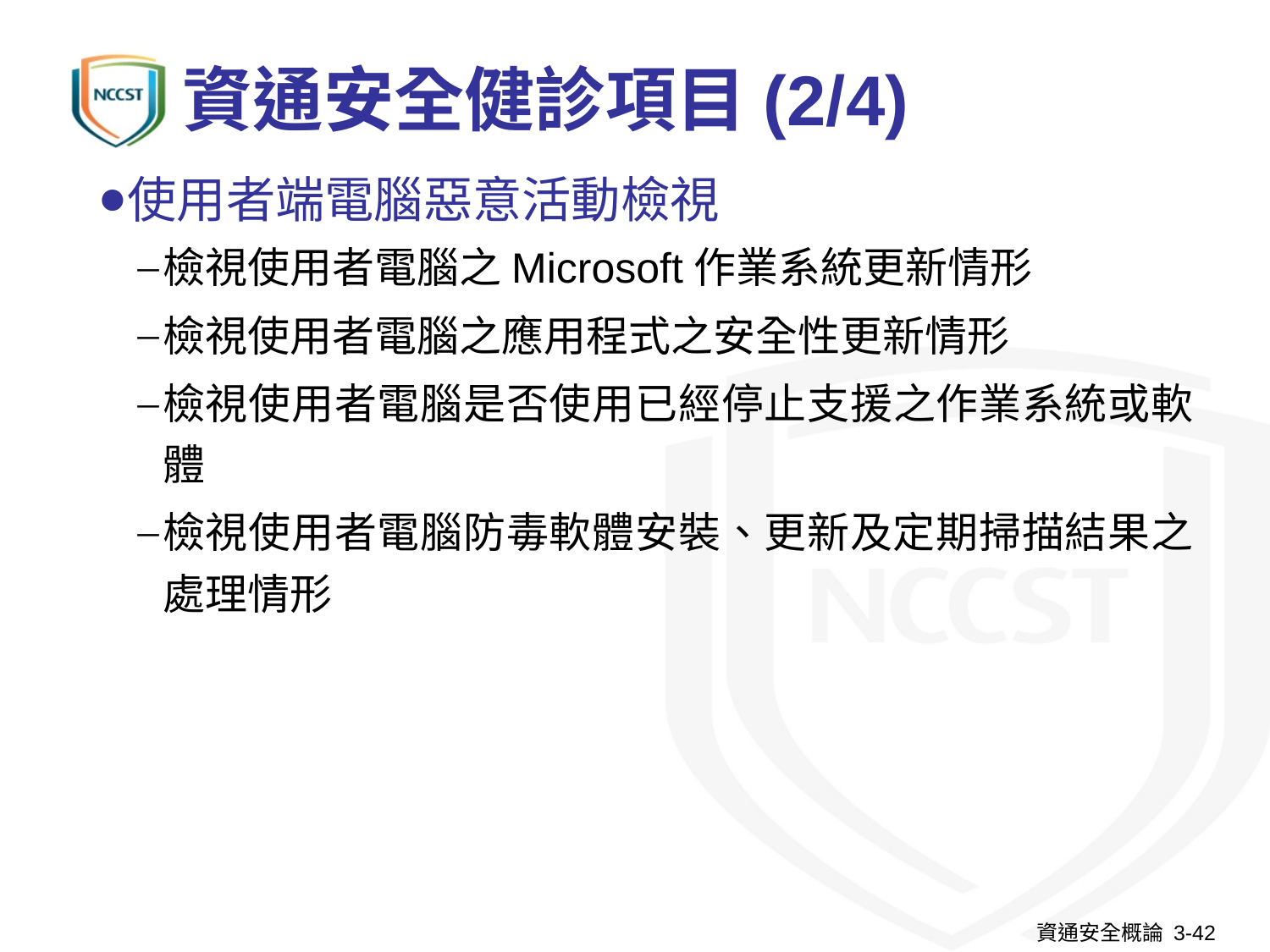

# 資通安全健診項目(2/4)
使用者端電腦惡意活動檢視
檢視使用者電腦之Microsoft作業系統更新情形
檢視使用者電腦之應用程式之安全性更新情形
檢視使用者電腦是否使用已經停止支援之作業系統或軟體
檢視使用者電腦防毒軟體安裝、更新及定期掃描結果之處理情形